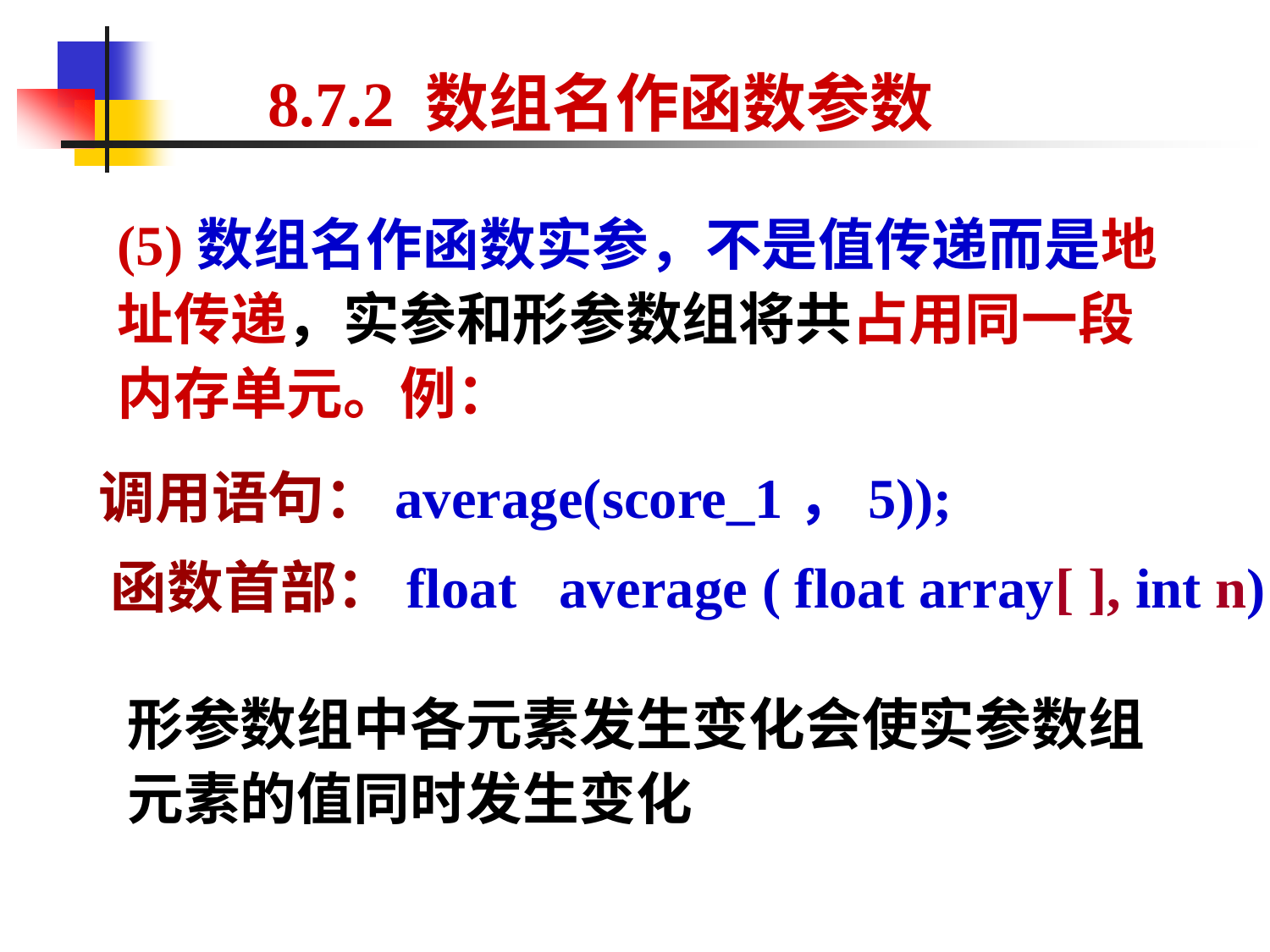

8.7.2 数组名作函数参数
(5)数组名作函数实参，不是值传递而是地址传递，实参和形参数组将共占用同一段内存单元。例：
调用语句：average(score_1，5));
函数首部：float   average ( float array[ ], int n)
形参数组中各元素发生变化会使实参数组元素的值同时发生变化